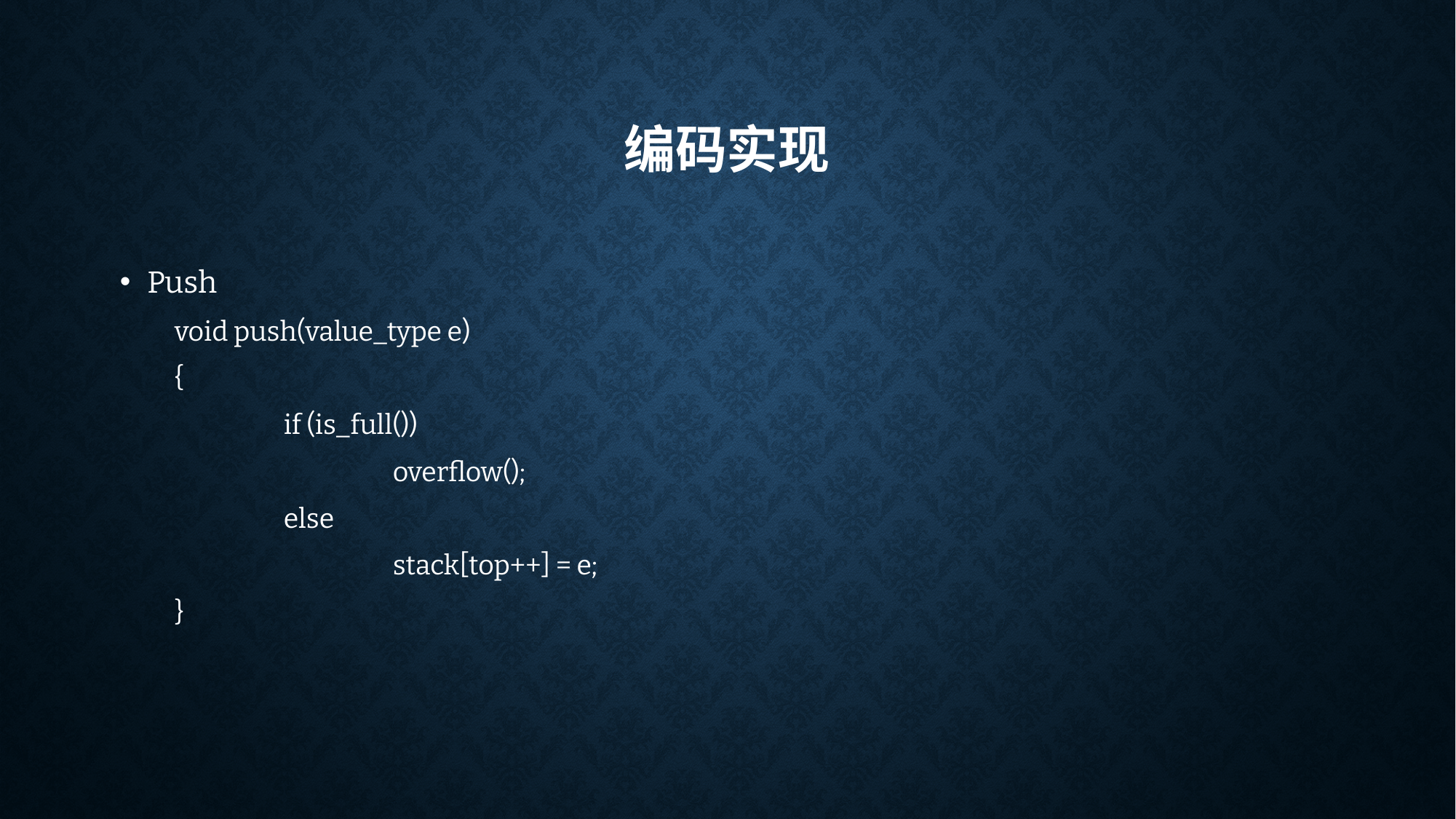

# 编码实现
Push
void push(value_type e)
{
	if (is_full())
		overflow();
	else
		stack[top++] = e;
}